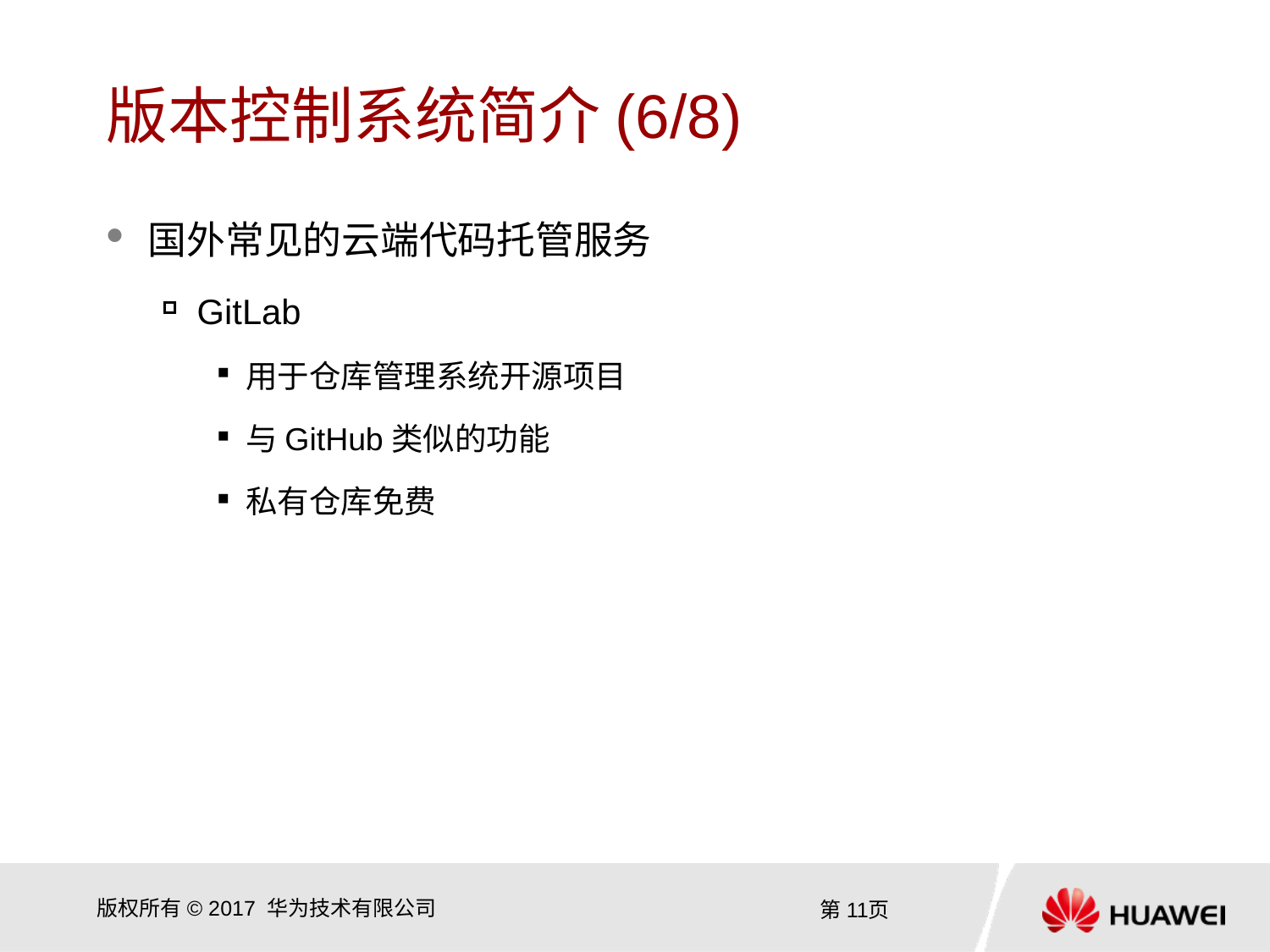

# 版本控制系统简介(6/8)
国外常见的云端代码托管服务
GitLab
用于仓库管理系统开源项目
与GitHub类似的功能
私有仓库免费